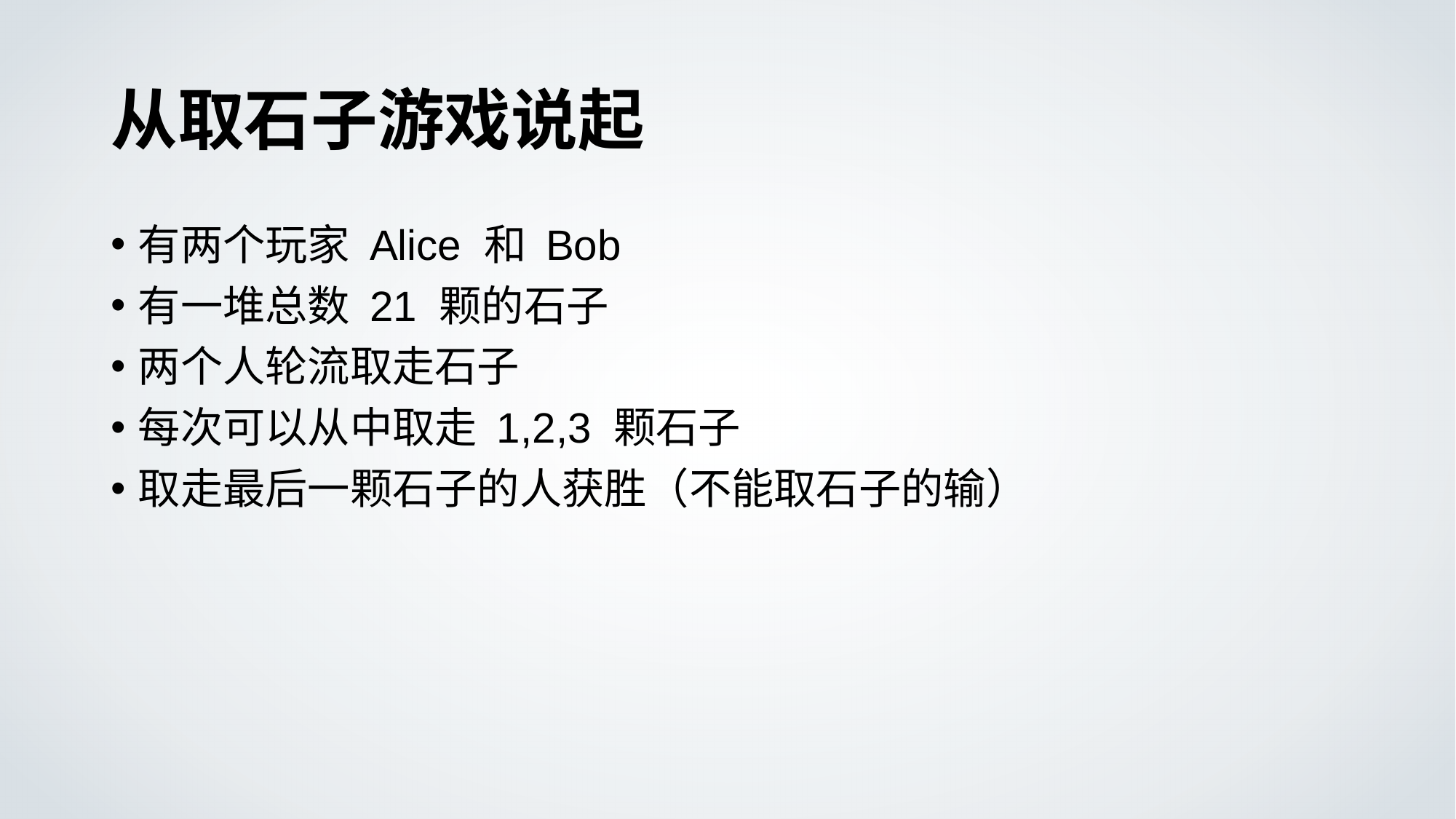

# 从取石子游戏说起
有两个玩家 Alice 和 Bob
有一堆总数 21 颗的石子
两个人轮流取走石子
每次可以从中取走 1,2,3 颗石子
取走最后一颗石子的人获胜（不能取石子的输）